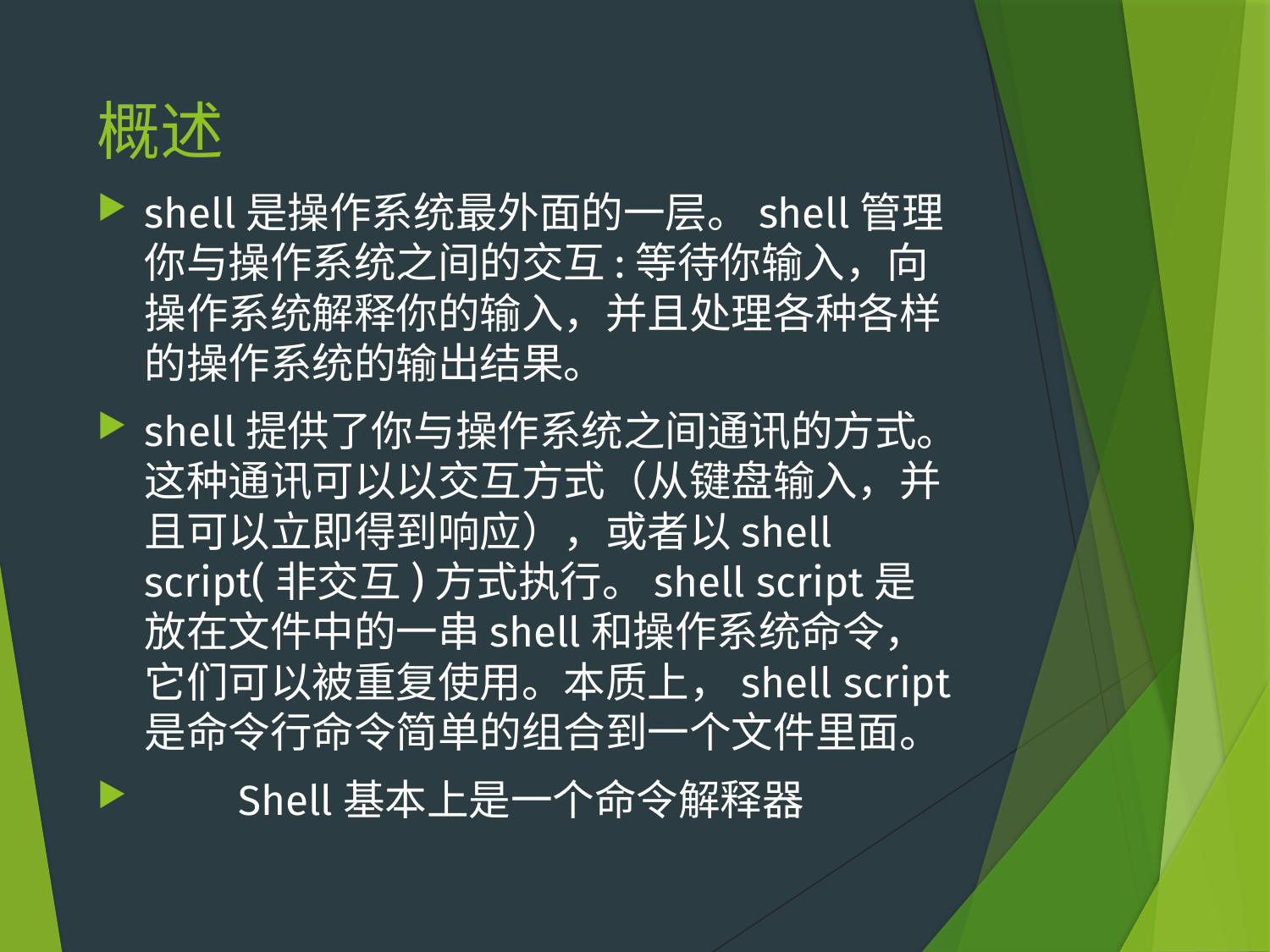

# 概述
shell是操作系统最外面的一层。shell管理你与操作系统之间的交互:等待你输入，向操作系统解释你的输入，并且处理各种各样的操作系统的输出结果。
shell提供了你与操作系统之间通讯的方式。这种通讯可以以交互方式（从键盘输入，并且可以立即得到响应），或者以shell script(非交互)方式执行。shell script是放在文件中的一串shell和操作系统命令，它们可以被重复使用。本质上，shell script是命令行命令简单的组合到一个文件里面。
　　Shell基本上是一个命令解释器